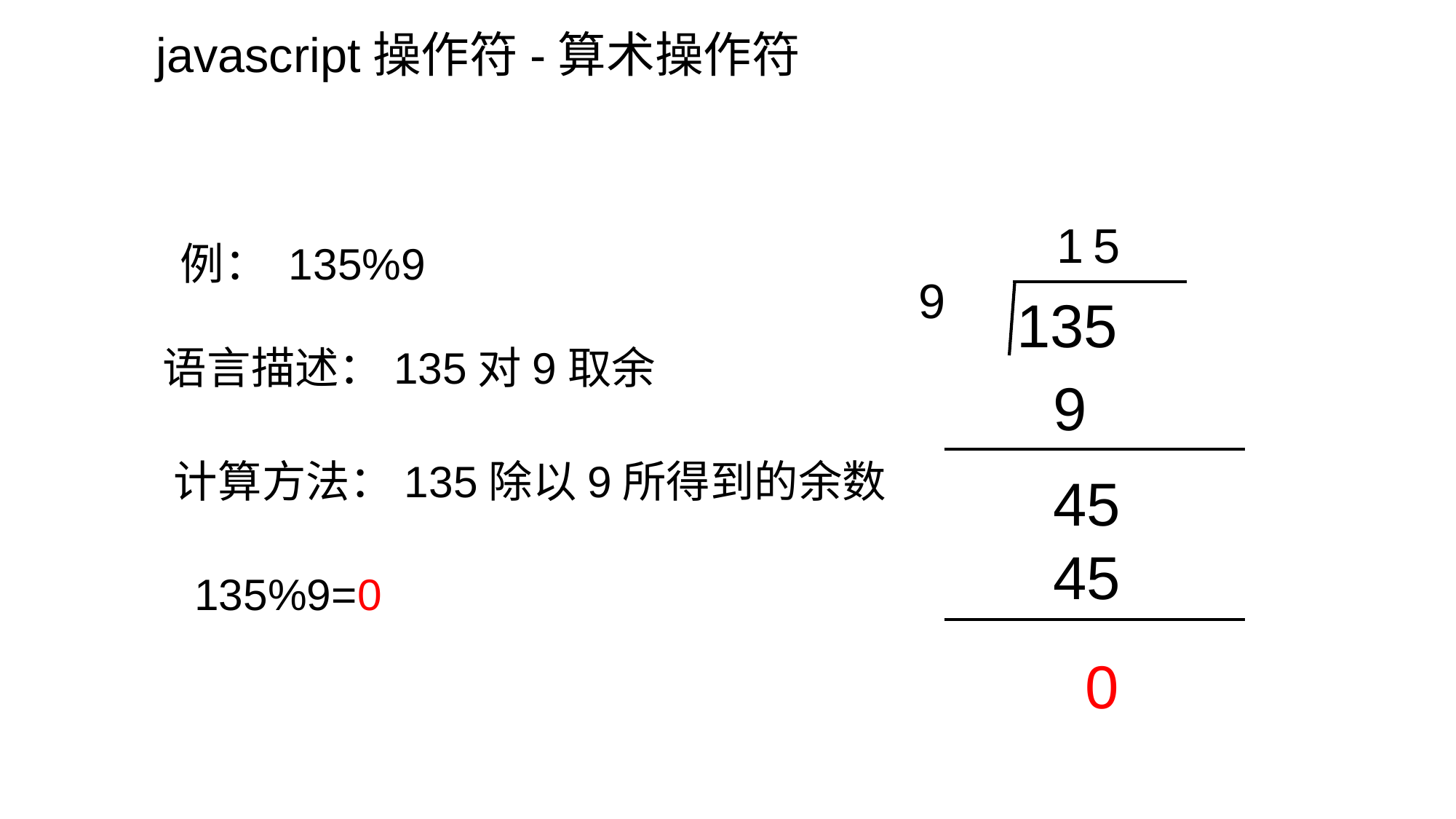

javascript操作符-算术操作符
1
5
例： 135%9
9

135
语言描述：135对9取余
9
计算方法：135除以9所得到的余数

45
45
135%9=0

0